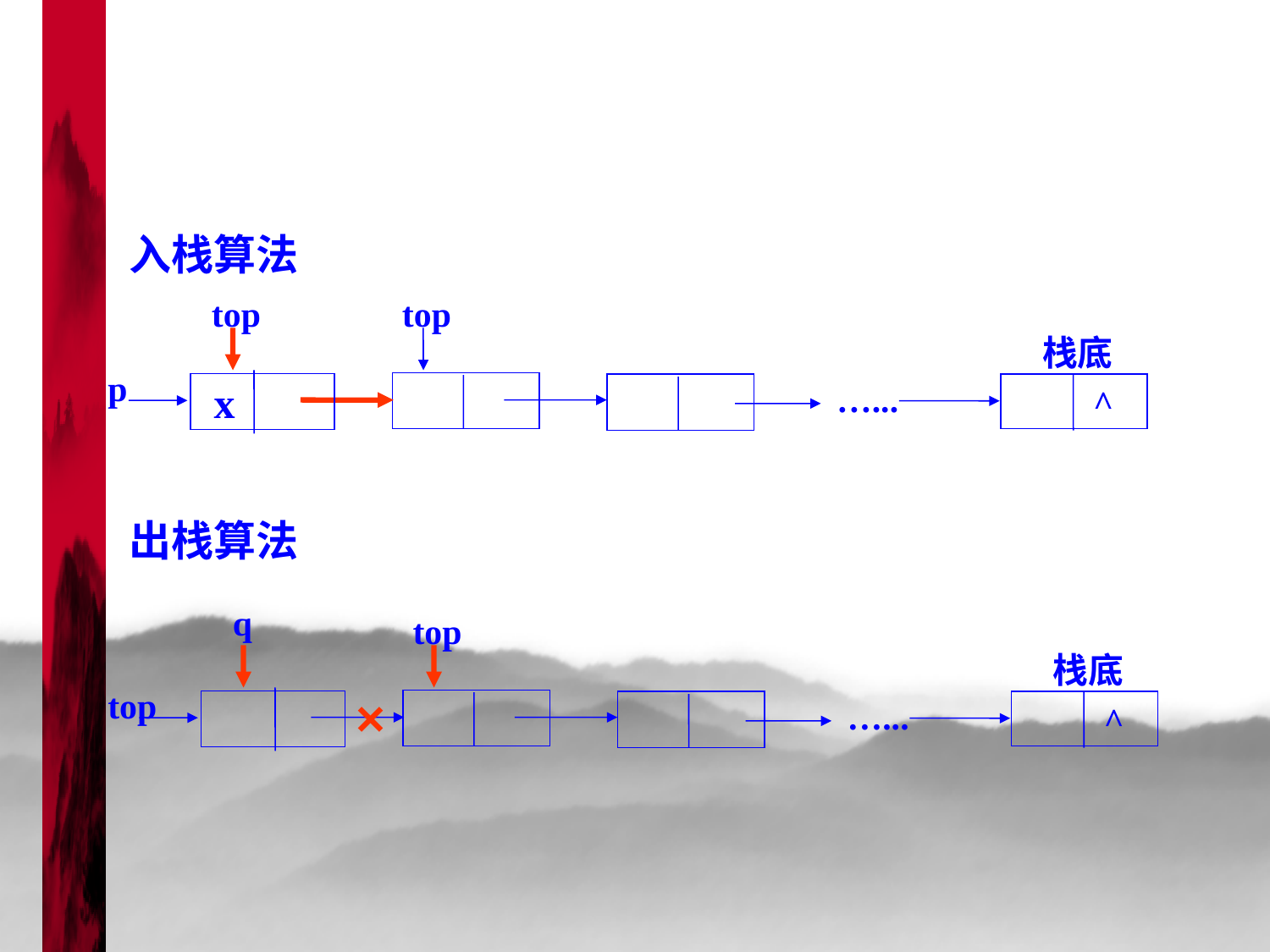

#
入栈算法
top

top
栈底

…...

         ^

p
x

出栈算法
q

top

栈底
top

…...

         ^